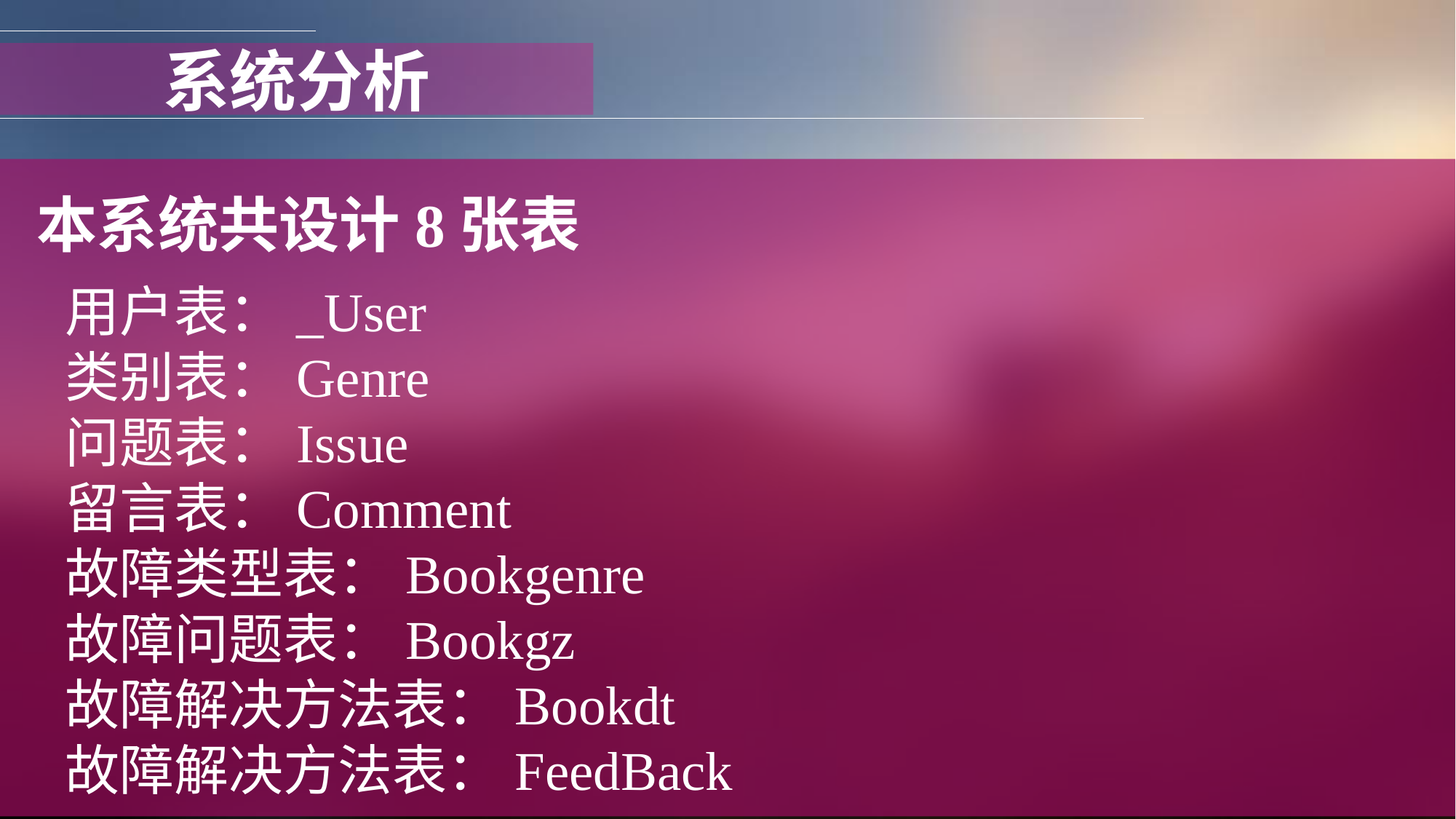

系统分析
本系统共设计8张表

用户表：_User
类别表：Genre
问题表：Issue
留言表：Comment
故障类型表：Bookgenre
故障问题表：Bookgz
故障解决方法表：Bookdt
故障解决方法表：FeedBack